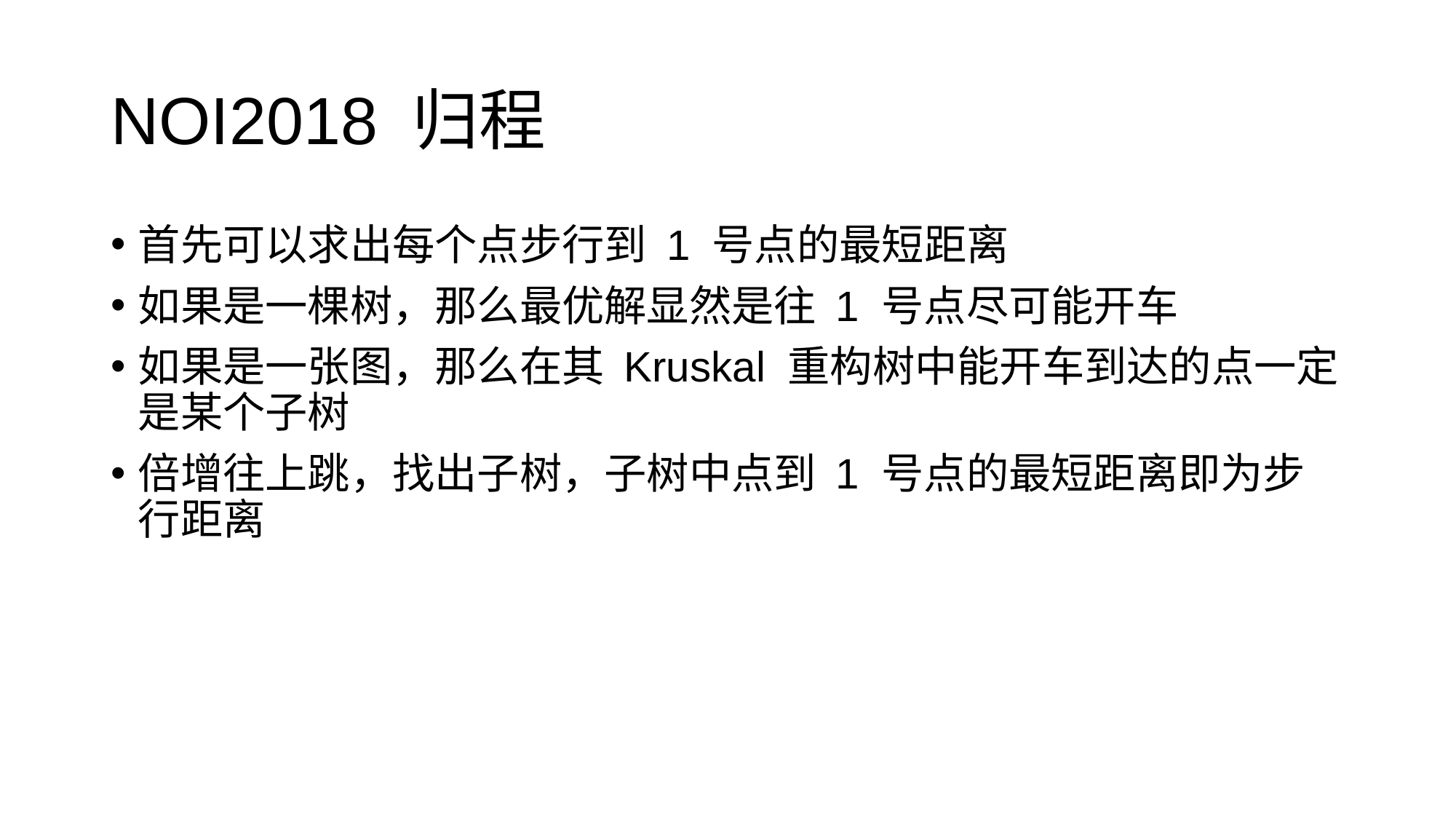

# NOI2018 归程
首先可以求出每个点步行到 1 号点的最短距离
如果是一棵树，那么最优解显然是往 1 号点尽可能开车
如果是一张图，那么在其 Kruskal 重构树中能开车到达的点一定是某个子树
倍增往上跳，找出子树，子树中点到 1 号点的最短距离即为步行距离